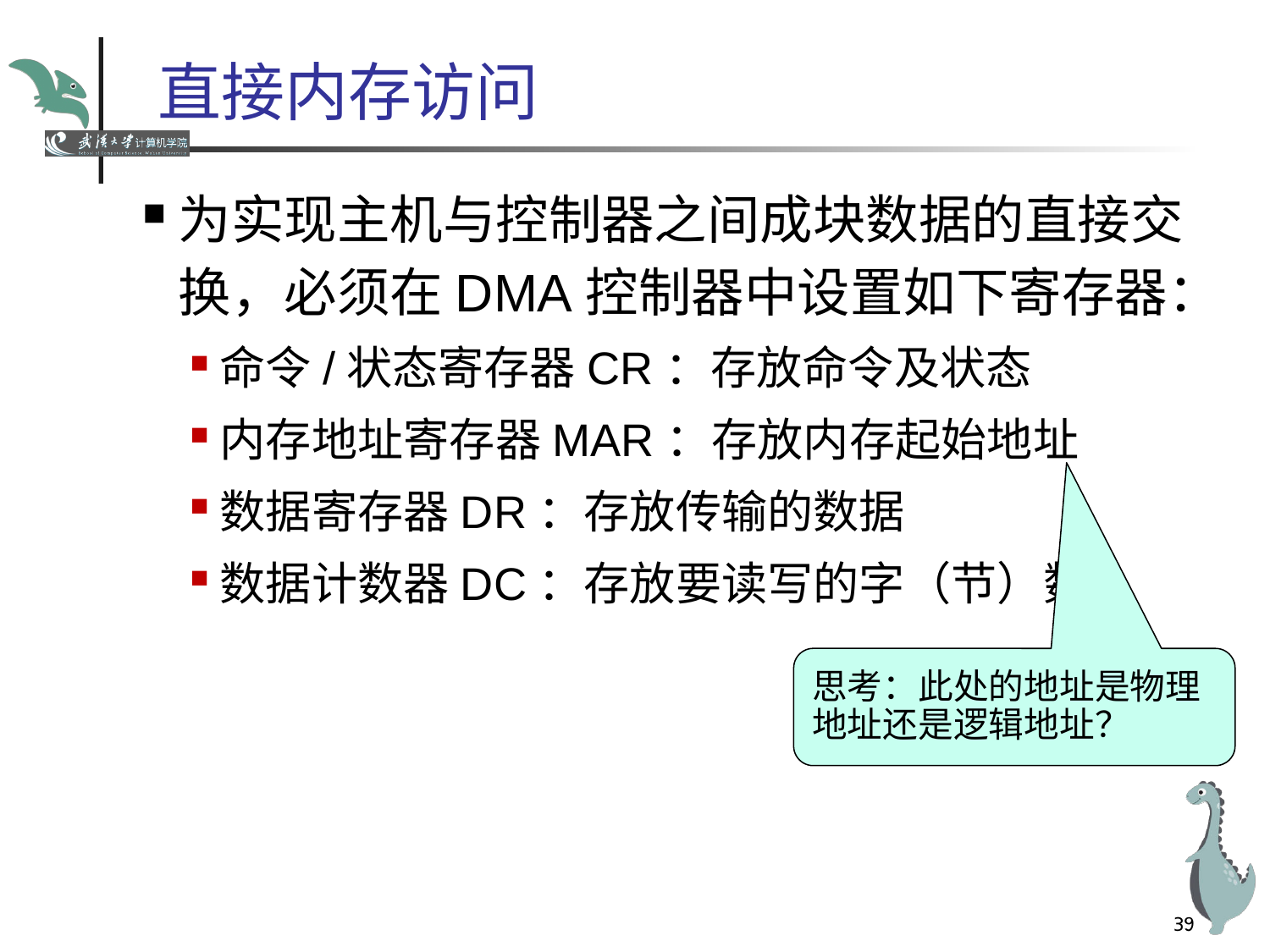

# 直接内存访问
为实现主机与控制器之间成块数据的直接交换，必须在DMA控制器中设置如下寄存器：
命令/状态寄存器CR：存放命令及状态
内存地址寄存器MAR：存放内存起始地址
数据寄存器DR：存放传输的数据
数据计数器DC：存放要读写的字（节）数
思考：此处的地址是物理地址还是逻辑地址？
39